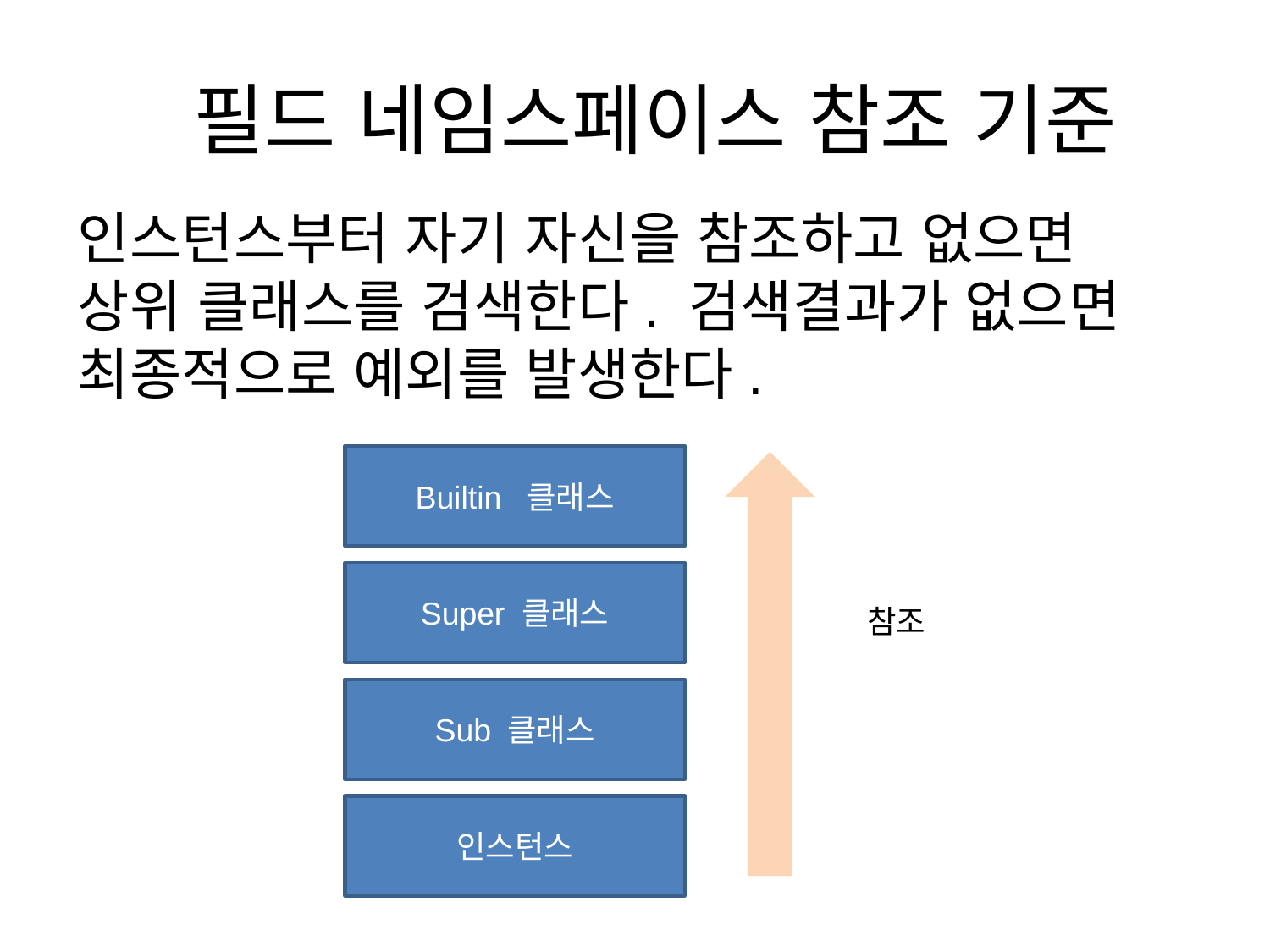

# 필드 네임스페이스 참조 기준
인스턴스부터 자기 자신을 참조하고 없으면 상위 클래스를 검색한다. 검색결과가 없으면 최종적으로 예외를 발생한다.
Builtin  클래스
Super 클래스
참조

Sub 클래스
인스턴스